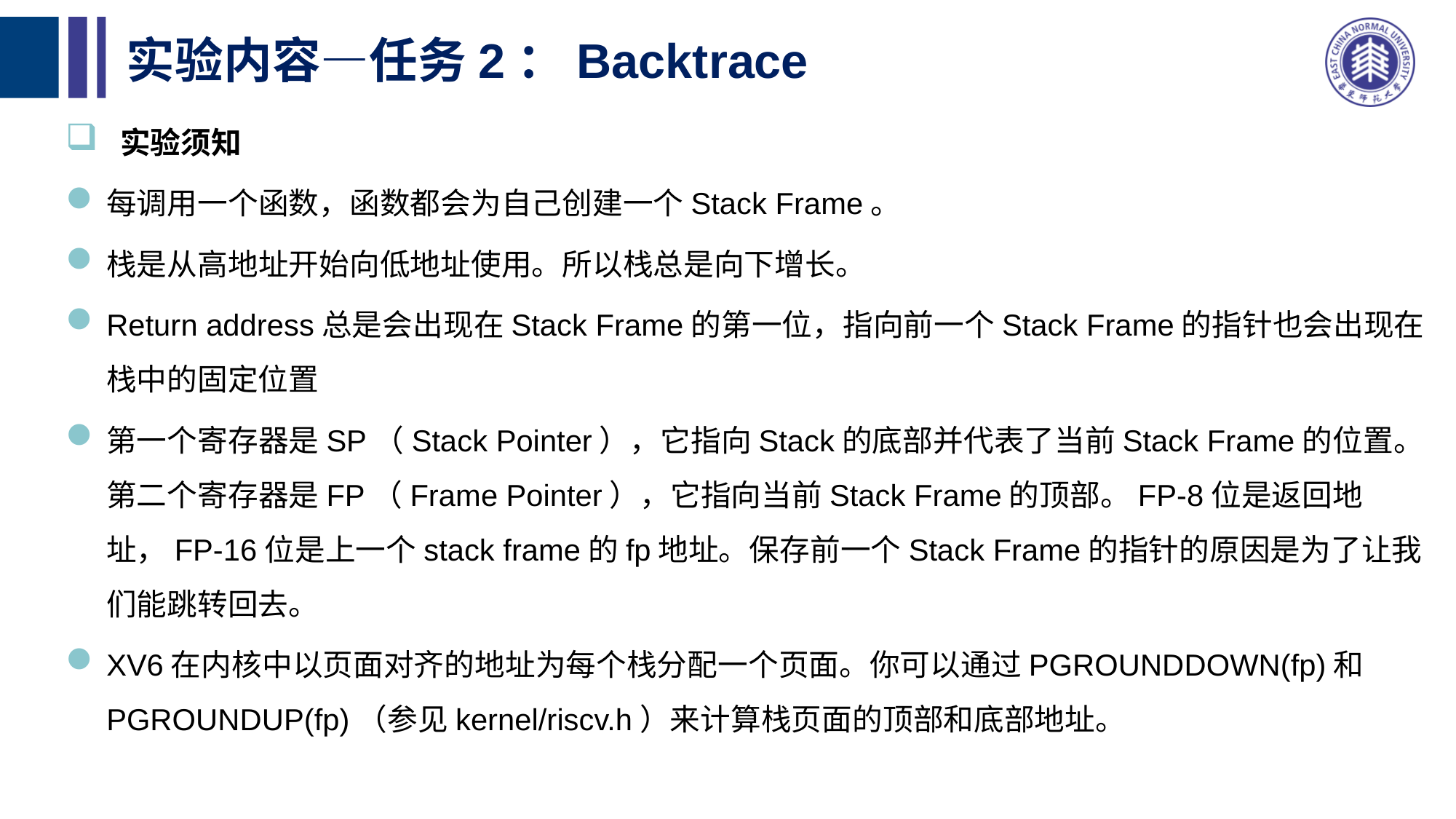

# 实验内容—任务2：Backtrace
实验须知
每调用一个函数，函数都会为自己创建一个Stack Frame。
栈是从高地址开始向低地址使用。所以栈总是向下增长。
Return address总是会出现在Stack Frame的第一位，指向前一个Stack Frame的指针也会出现在栈中的固定位置
第一个寄存器是SP（Stack Pointer），它指向Stack的底部并代表了当前Stack Frame的位置。第二个寄存器是FP（Frame Pointer），它指向当前Stack Frame的顶部。FP-8位是返回地址，FP-16位是上一个stack frame的fp地址。保存前一个Stack Frame的指针的原因是为了让我们能跳转回去。
XV6在内核中以页面对齐的地址为每个栈分配一个页面。你可以通过PGROUNDDOWN(fp)和PGROUNDUP(fp)（参见kernel/riscv.h）来计算栈页面的顶部和底部地址。